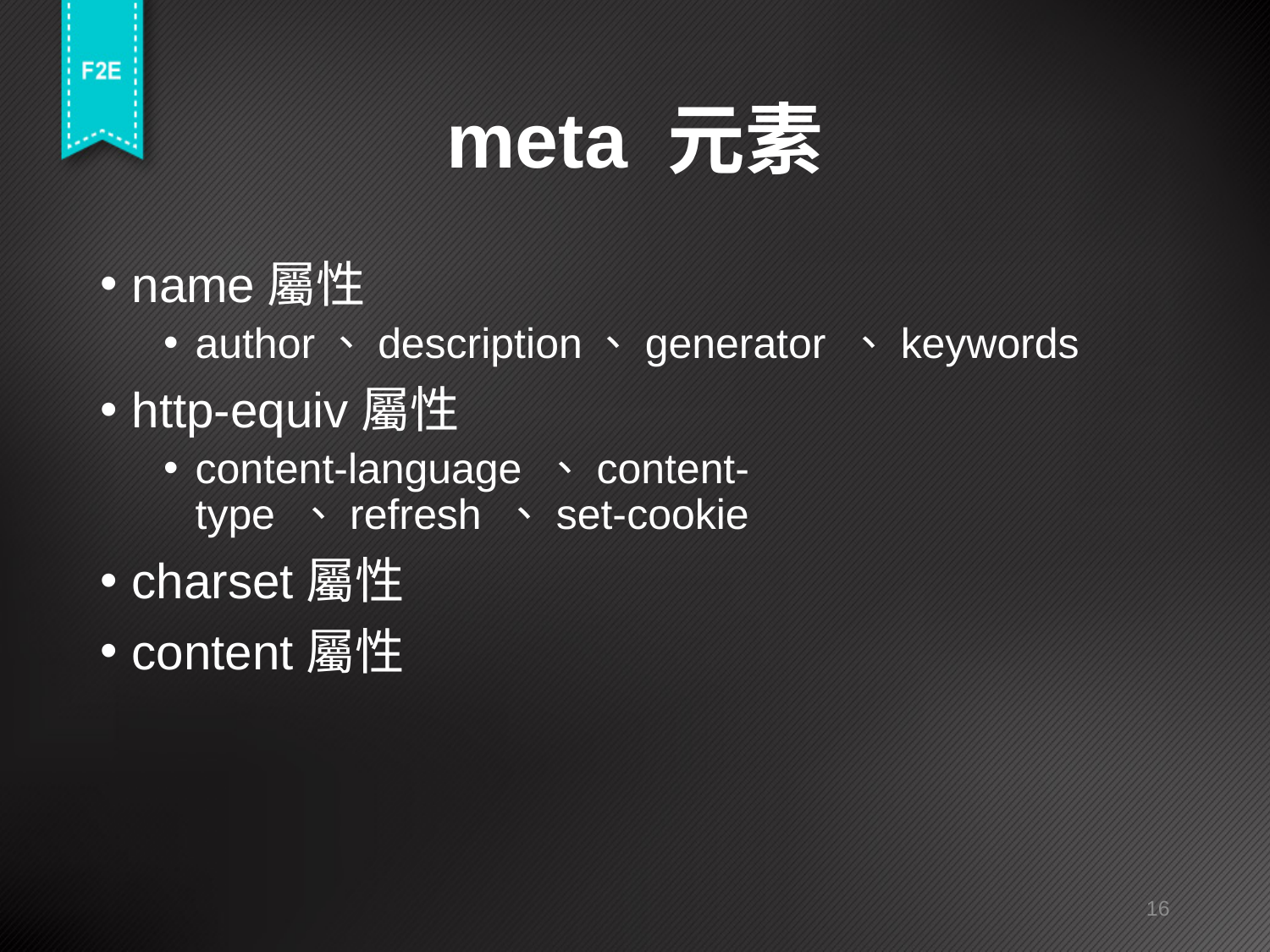

# meta 元素
name屬性
author、description、generator 、keywords
http-equiv屬性
content-language 、content-type 、refresh 、set-cookie
charset屬性
content屬性
16